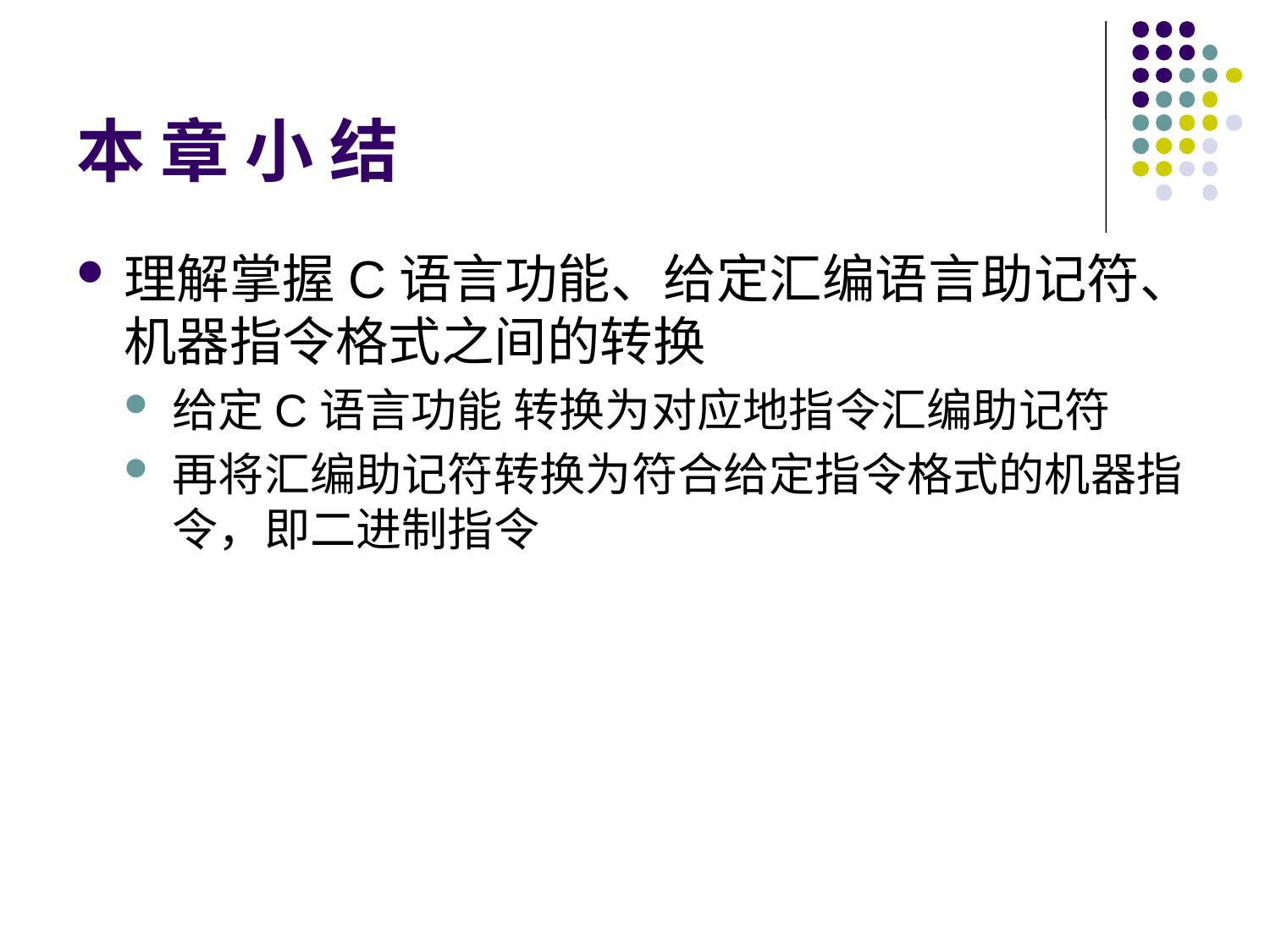

# 本 章 小 结
理解掌握C语言功能、给定汇编语言助记符、机器指令格式之间的转换
给定C语言功能 转换为对应地指令汇编助记符
再将汇编助记符转换为符合给定指令格式的机器指令，即二进制指令
78